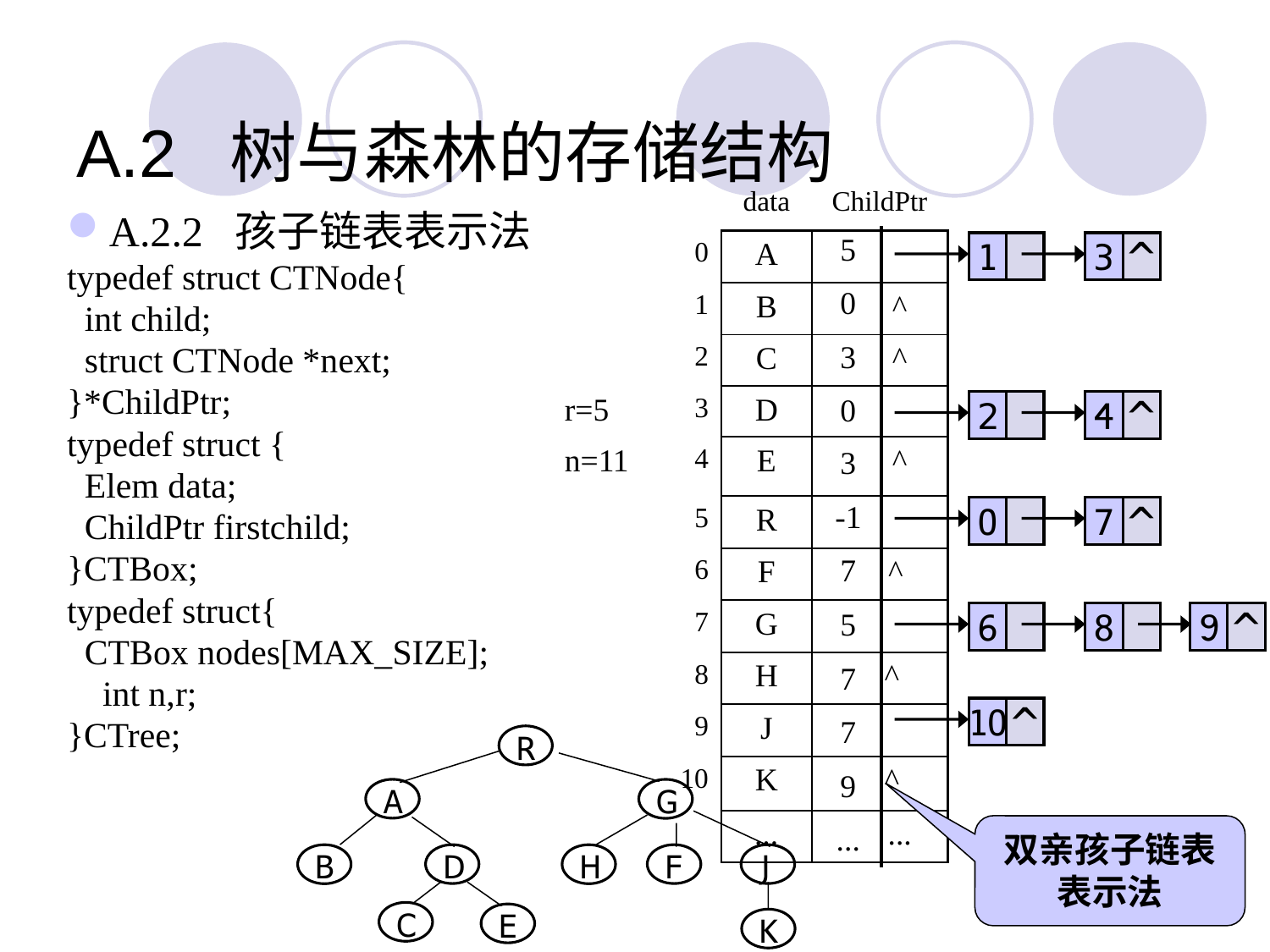

A.2  树与森林的存储结构
59

|  |  | data | ChildPtr |
| --- | --- | --- | --- |
|  | 0 | A |  |
|  | 1 | B | ^ |
|  | 2 | C | ^ |
| r=5 | 3 | D |  |
| n=11 | 4 | E | ^ |
|  | 5 | R |  |
|  | 6 | F | ^ |
|  | 7 | G |  |
|  | 8 | H | ^ |
|  | 9 | J |  |
|  | 10 | K | ^ |
|  |  | ... | ... |
A.2.2  孩子链表表示法
typedef struct CTNode{
  int child;
  struct CTNode *next;
}*ChildPtr;
typedef struct {
  Elem data;
  ChildPtr firstchild;
}CTBox;
typedef struct{
  CTBox nodes[MAX_SIZE];
    int n,r;
}CTree;
| 5 |
| --- |
| 0 |
| 3 |
| 0 |
| 3 |
| -1 |
| 7 |
| 5 |
| 7 |
| 7 |
| 9 |
| ... |
1

3
^

2

4
^

0

7
^

6

8

9
^

10
^

R

G
A

B
D
H
F
J

C
E
K
双亲孩子链表
表示法